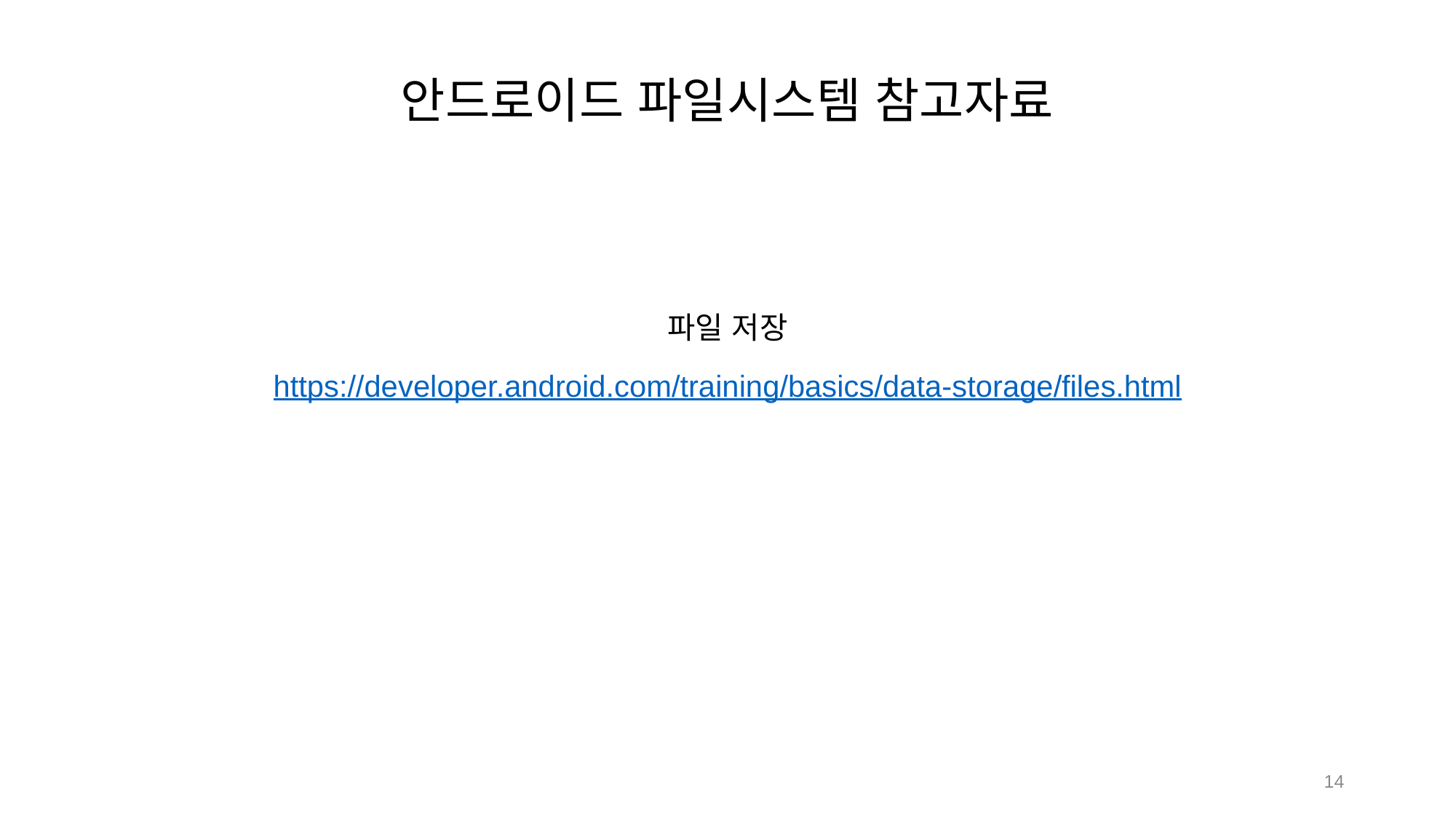

# 안드로이드 파일시스템 참고자료

파일 저장
https://developer.android.com/training/basics/data-storage/files.html

14